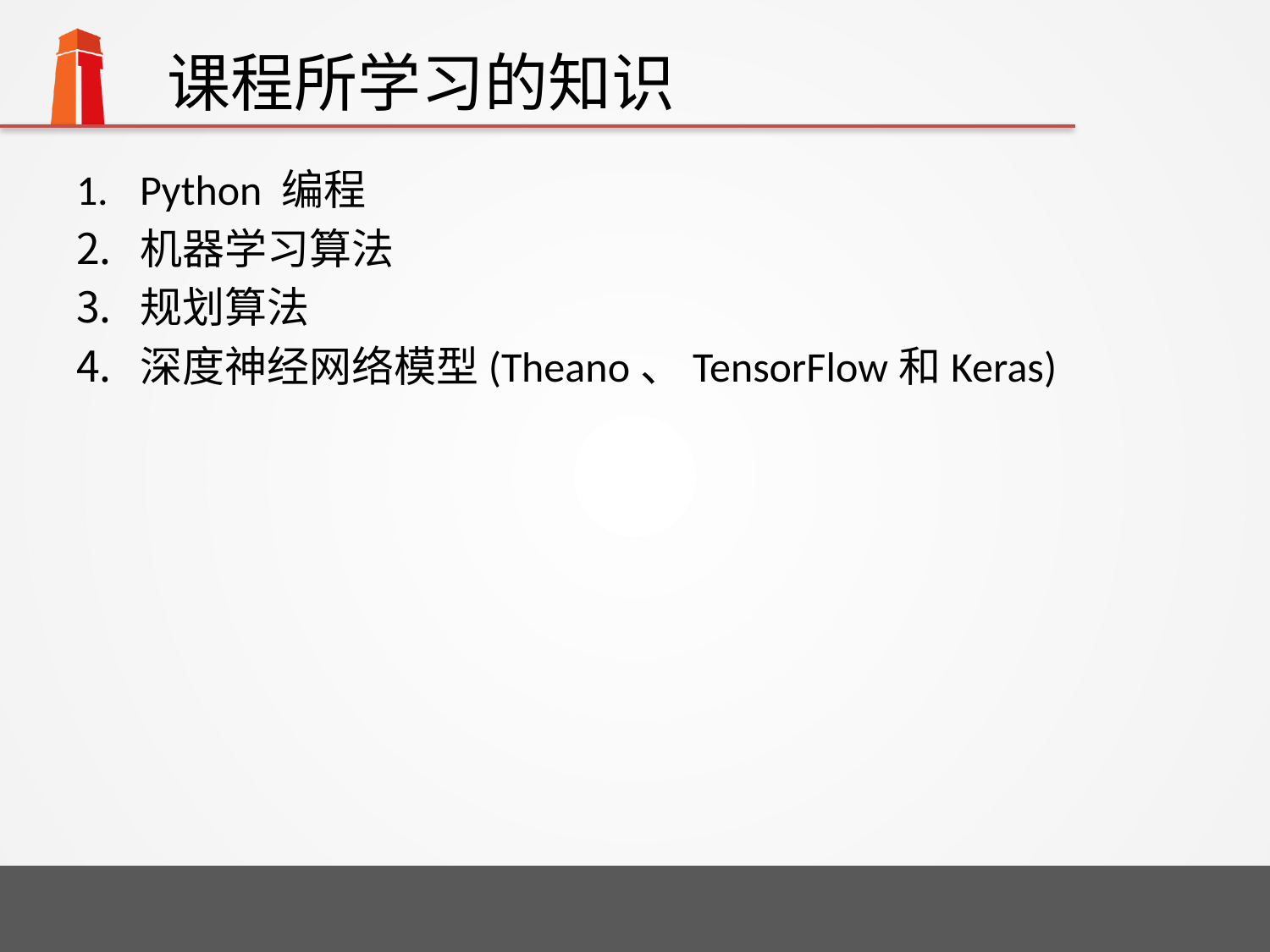

# 课程所学习的知识
Python 编程
机器学习算法
规划算法
深度神经网络模型(Theano、TensorFlow和Keras)